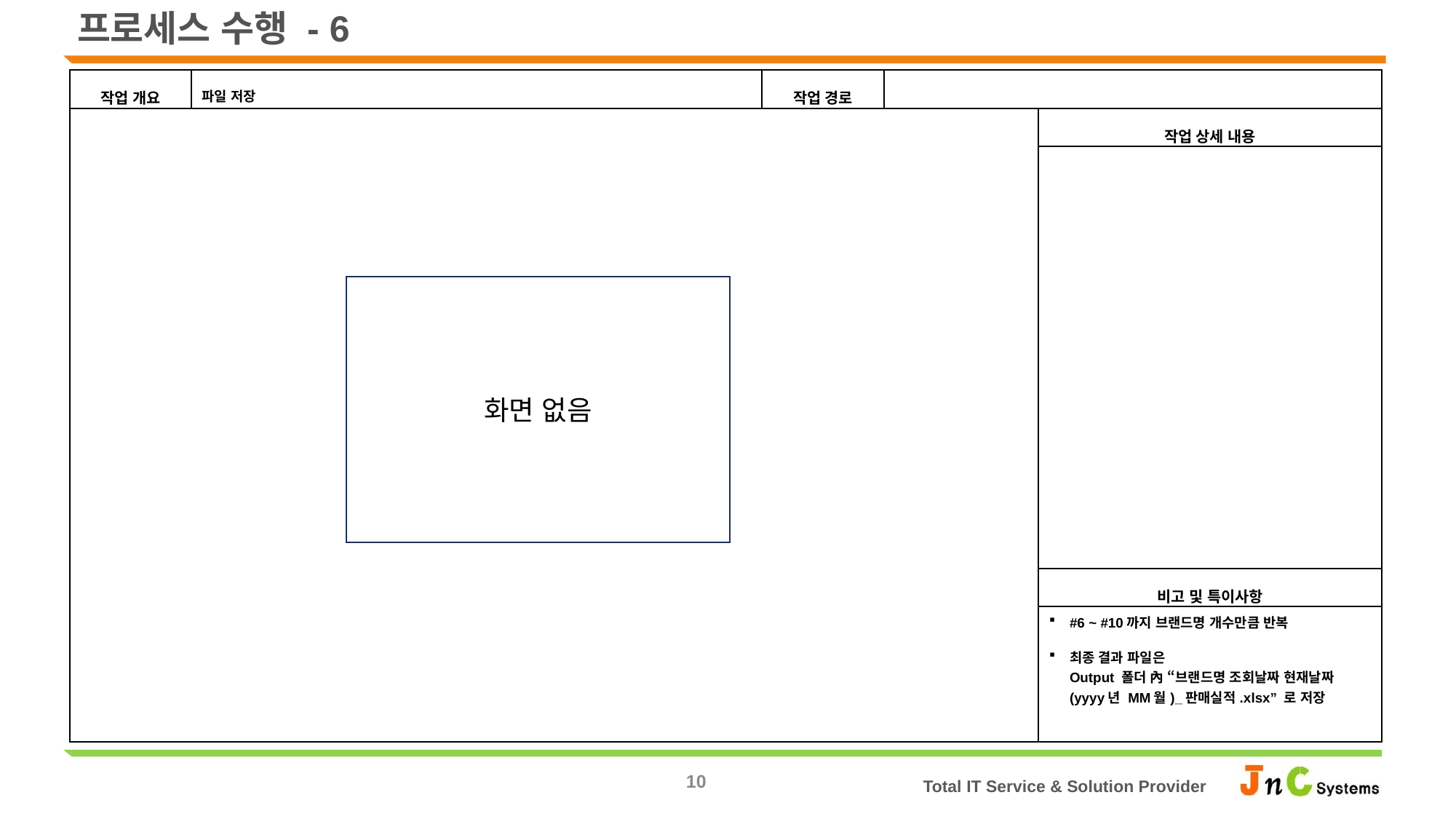

프로세스 수행 - 6
| 작업 개요 | 파일 저장 | 작업 경로 |  |  |
| --- | --- | --- | --- | --- |
|  |  |  |  | 작업 상세 내용 |
|  |  |  |  |  |
|  |  |  |  | 비고 및 특이사항 |
|  |  |  |  | #6 ~ #10까지 브랜드명 개수만큼 반복 최종 결과 파일은 Output 폴더 內 “브랜드명 조회날짜 현재날짜(yyyy년 MM월)\_판매실적.xlsx” 로 저장 |
화면 없음
10